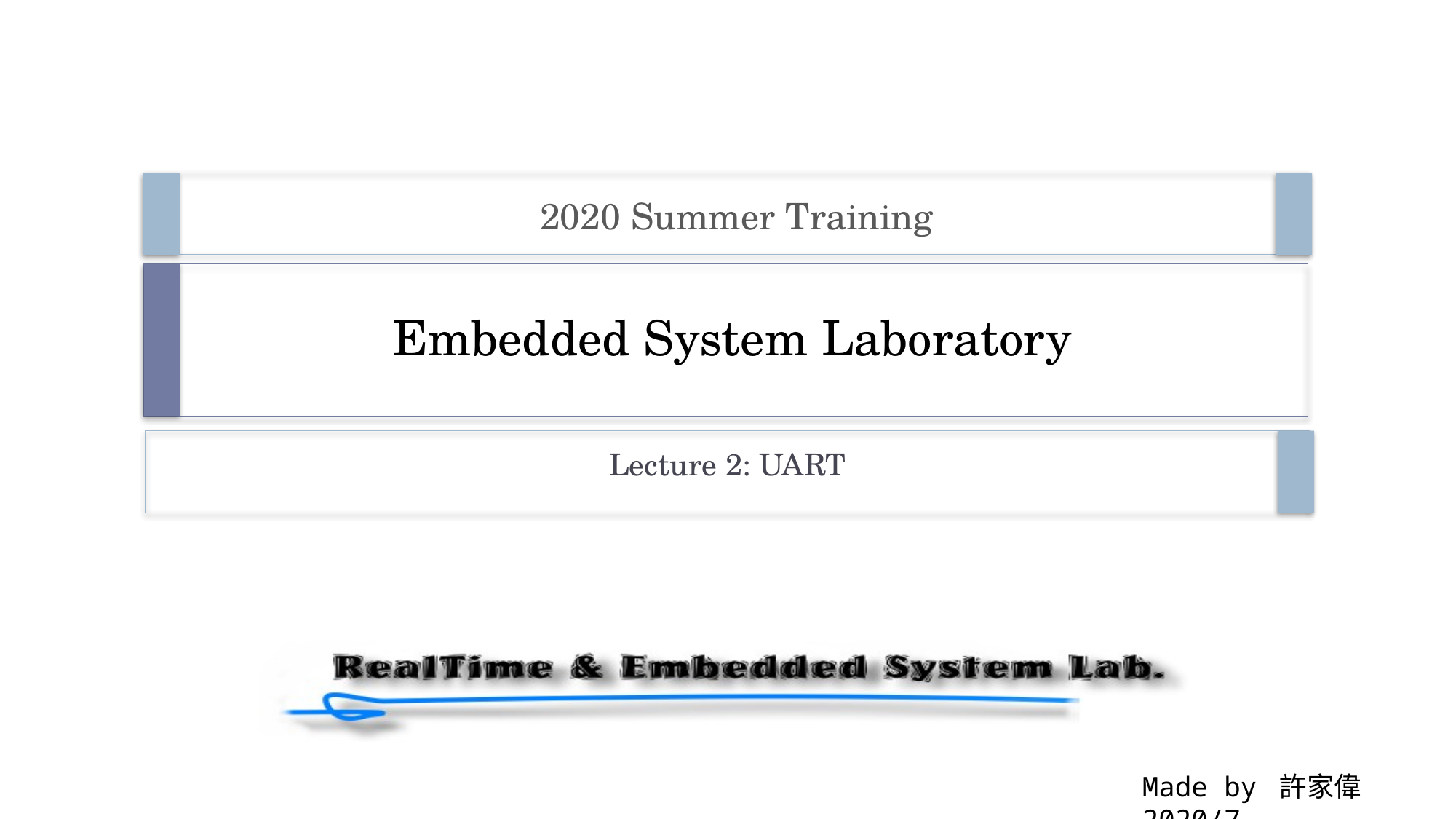

2020 Summer Training
# Embedded System Laboratory
Lecture 2: UART

Made by 許家偉 2020/7